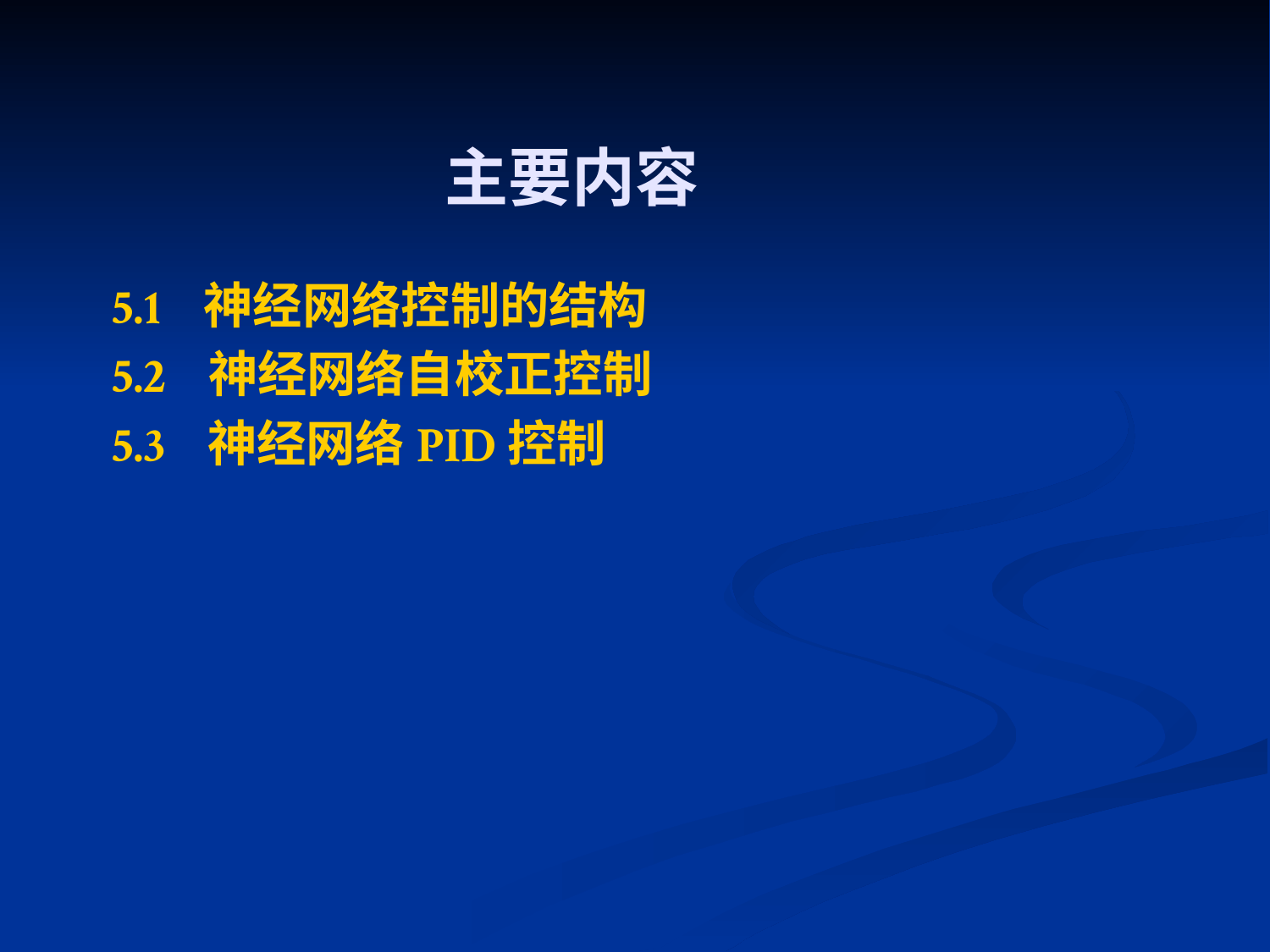

# 主要内容
5.1   神经网络控制的结构
5.2   神经网络自校正控制
5.3   神经网络PID控制